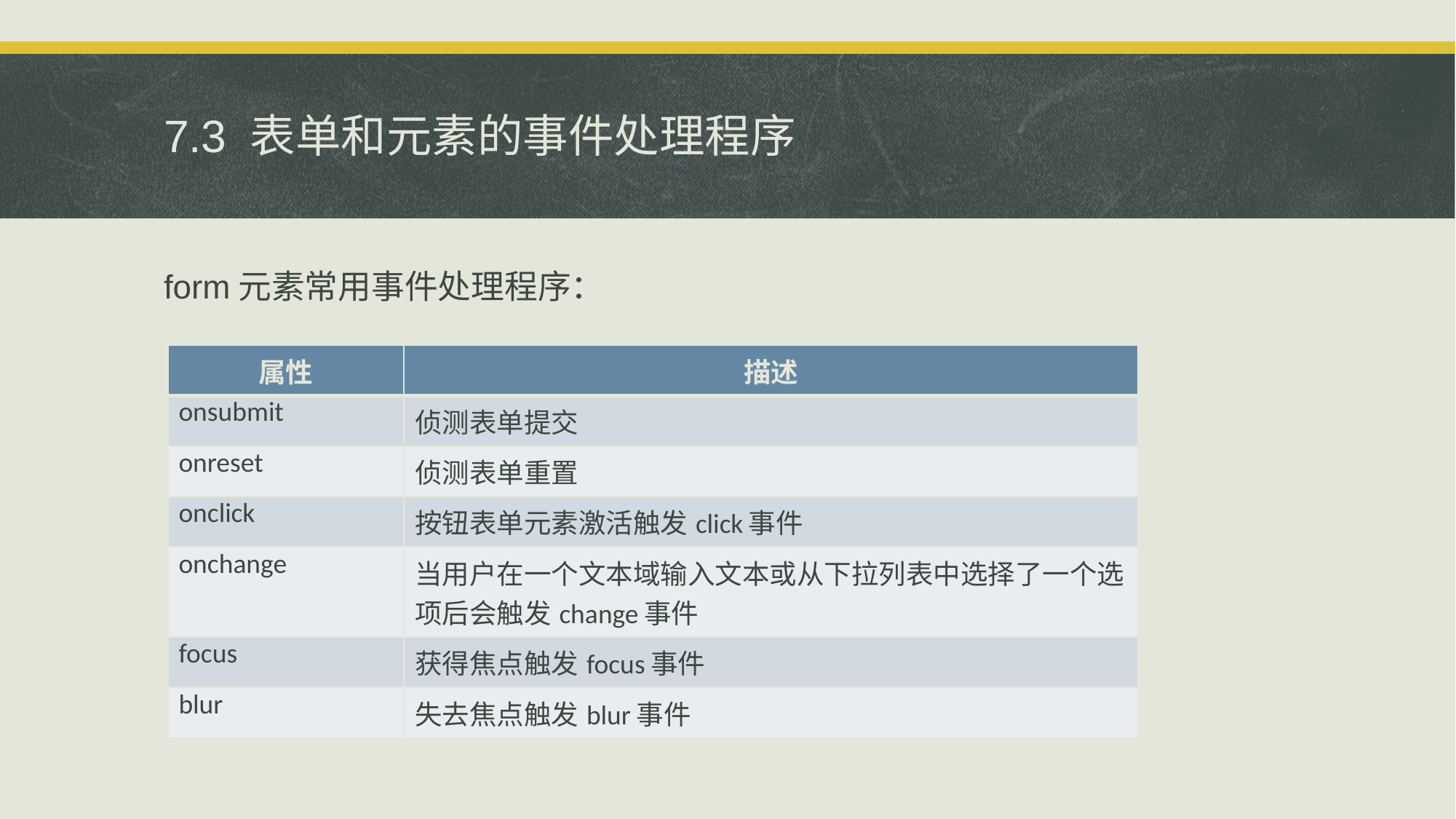

# 7.3 表单和元素的事件处理程序
form元素常用事件处理程序：
| 属性 | 描述 |
| --- | --- |
| onsubmit | 侦测表单提交 |
| onreset | 侦测表单重置 |
| onclick | 按钮表单元素激活触发click事件 |
| onchange | 当用户在一个文本域输入文本或从下拉列表中选择了一个选项后会触发change事件 |
| focus | 获得焦点触发focus事件 |
| blur | 失去焦点触发blur事件 |